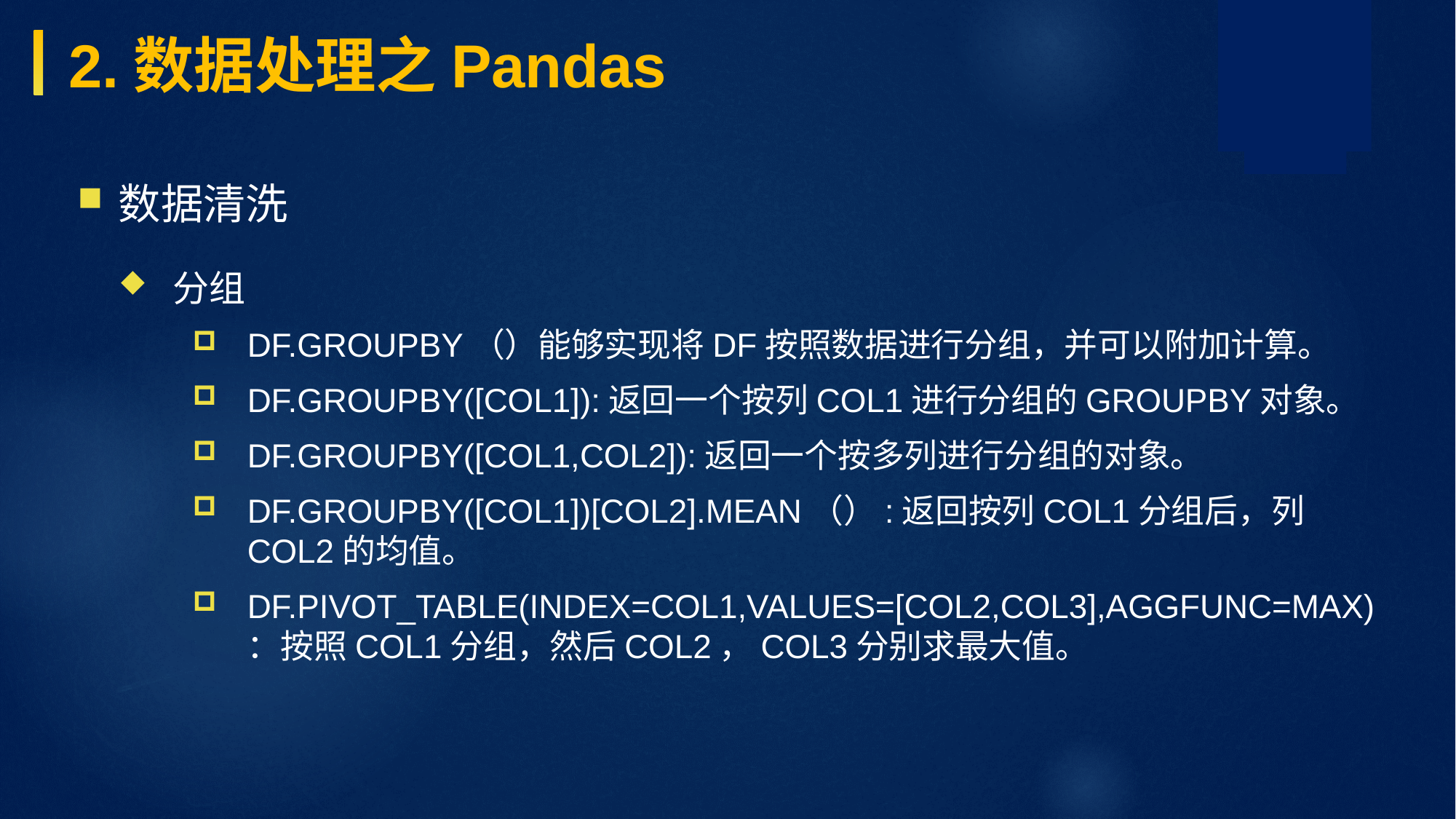

2.数据处理之Pandas
数据清洗
分组
df.groupby（）能够实现将df按照数据进行分组，并可以附加计算。
df.groupby([col1]):返回一个按列col1进行分组的Groupby对象。
df.groupby([col1,col2]):返回一个按多列进行分组的对象。
df.groupby([col1])[col2].mean（）:返回按列col1分组后，列col2的均值。
df.pivot_table(index=col1,values=[col2,col3],aggfunc=max)：按照col1分组，然后col2，col3分别求最大值。